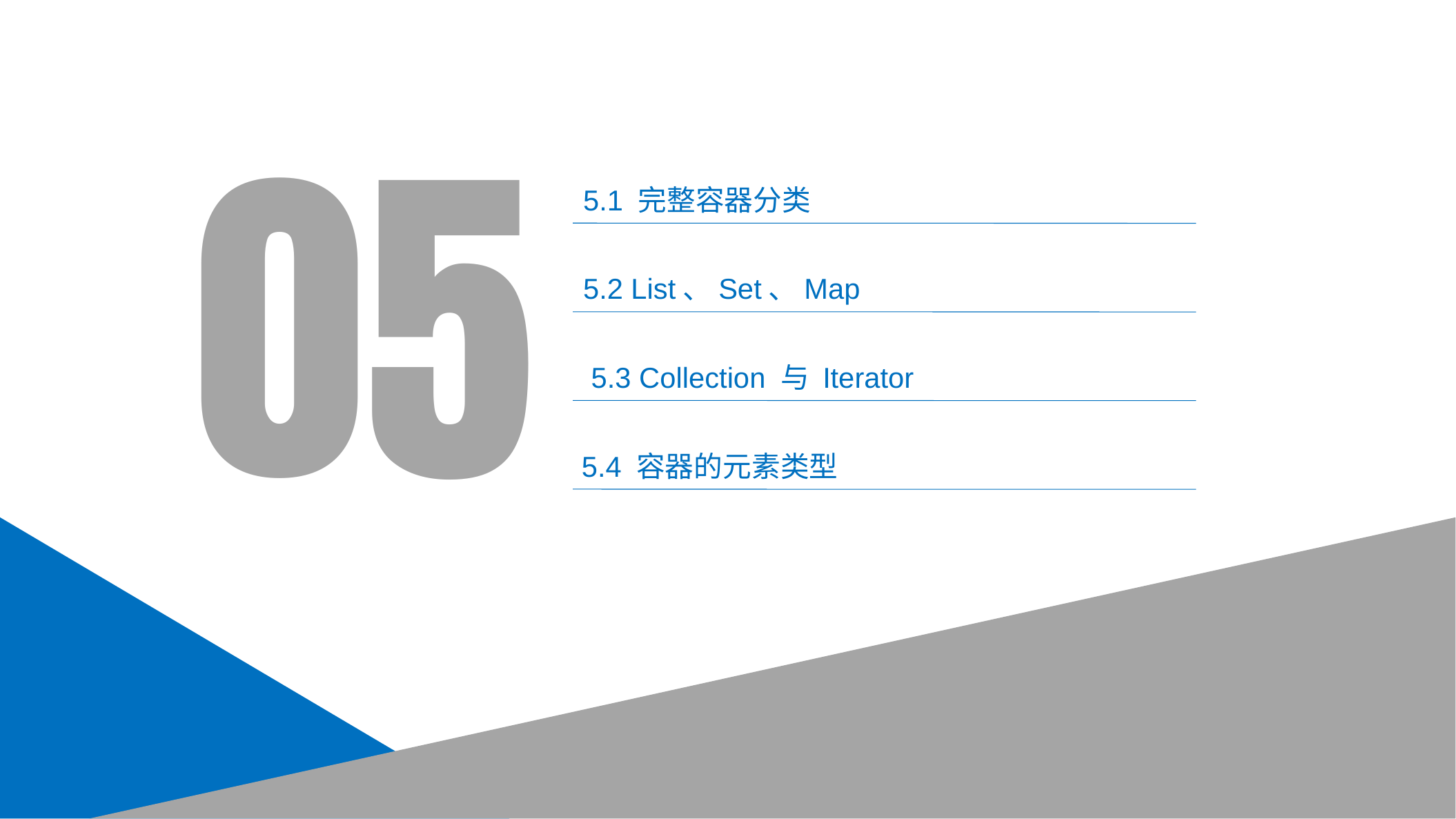

05
5.1 完整容器分类

5.2 List、Set、Map

5.3 Collection 与 Iterator

5.4 容器的元素类型